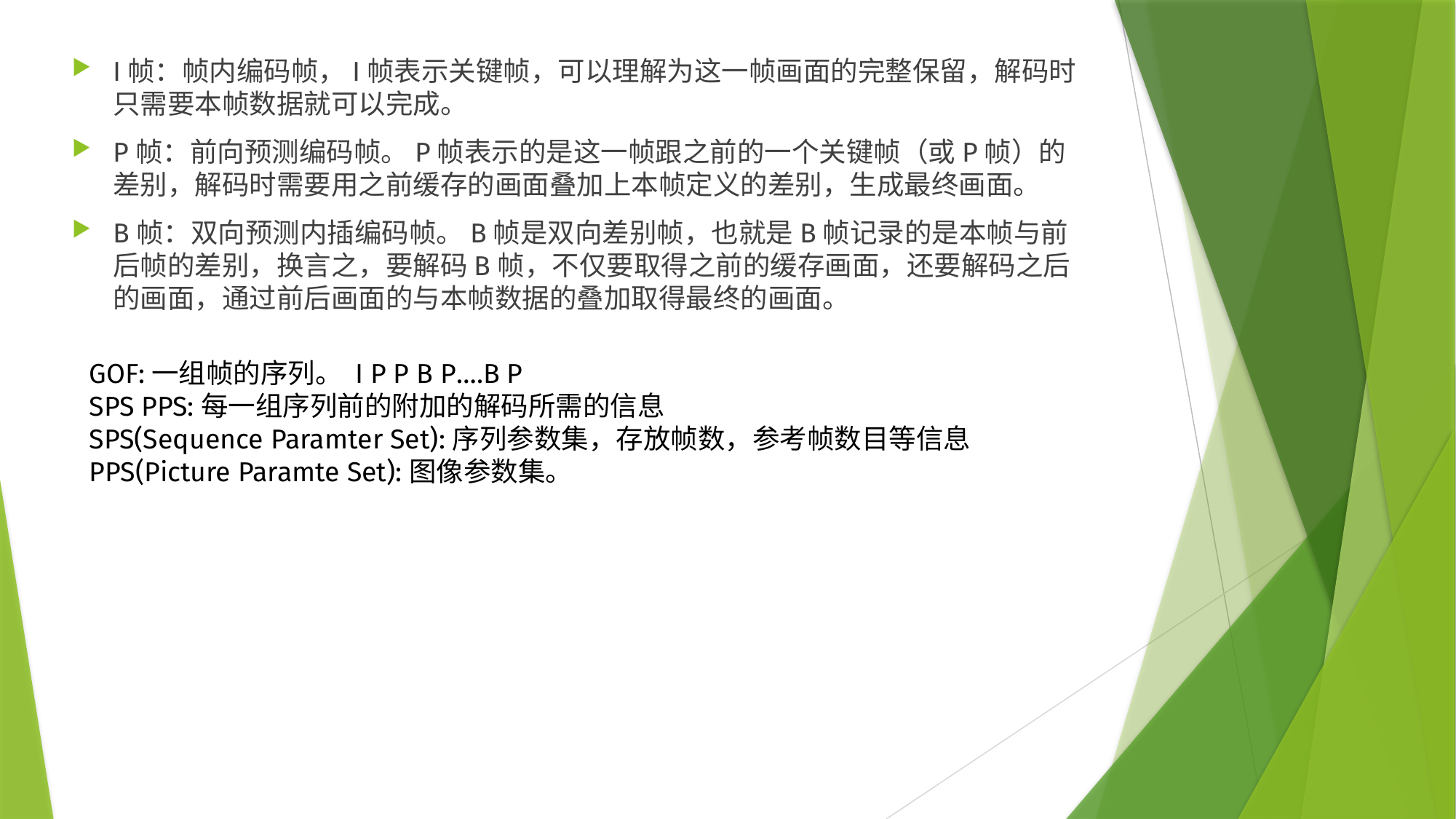

I帧：帧内编码帧，I帧表示关键帧，可以理解为这一帧画面的完整保留，解码时只需要本帧数据就可以完成。
P帧：前向预测编码帧。P帧表示的是这一帧跟之前的一个关键帧（或P帧）的差别，解码时需要用之前缓存的画面叠加上本帧定义的差别，生成最终画面。
B帧：双向预测内插编码帧。B帧是双向差别帧，也就是B帧记录的是本帧与前后帧的差别，换言之，要解码B帧，不仅要取得之前的缓存画面，还要解码之后的画面，通过前后画面的与本帧数据的叠加取得最终的画面。
GOF:一组帧的序列。 I P P B P….B P
SPS PPS:每一组序列前的附加的解码所需的信息
SPS(Sequence Paramter Set):序列参数集，存放帧数，参考帧数目等信息
PPS(Picture Paramte Set):图像参数集。